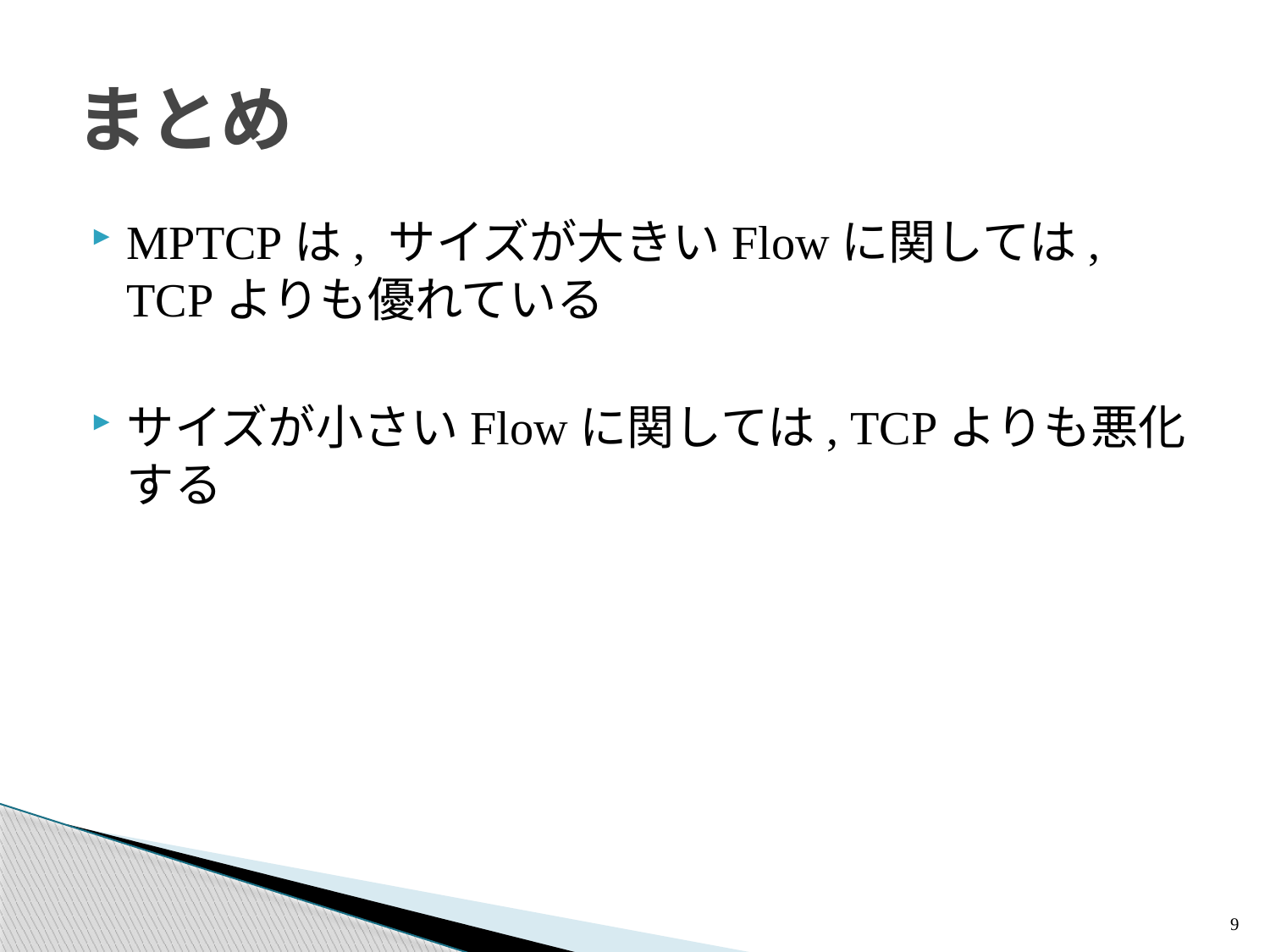

# まとめ
MPTCPは, サイズが大きいFlowに関しては, TCPよりも優れている

サイズが小さいFlowに関しては, TCPよりも悪化する
9